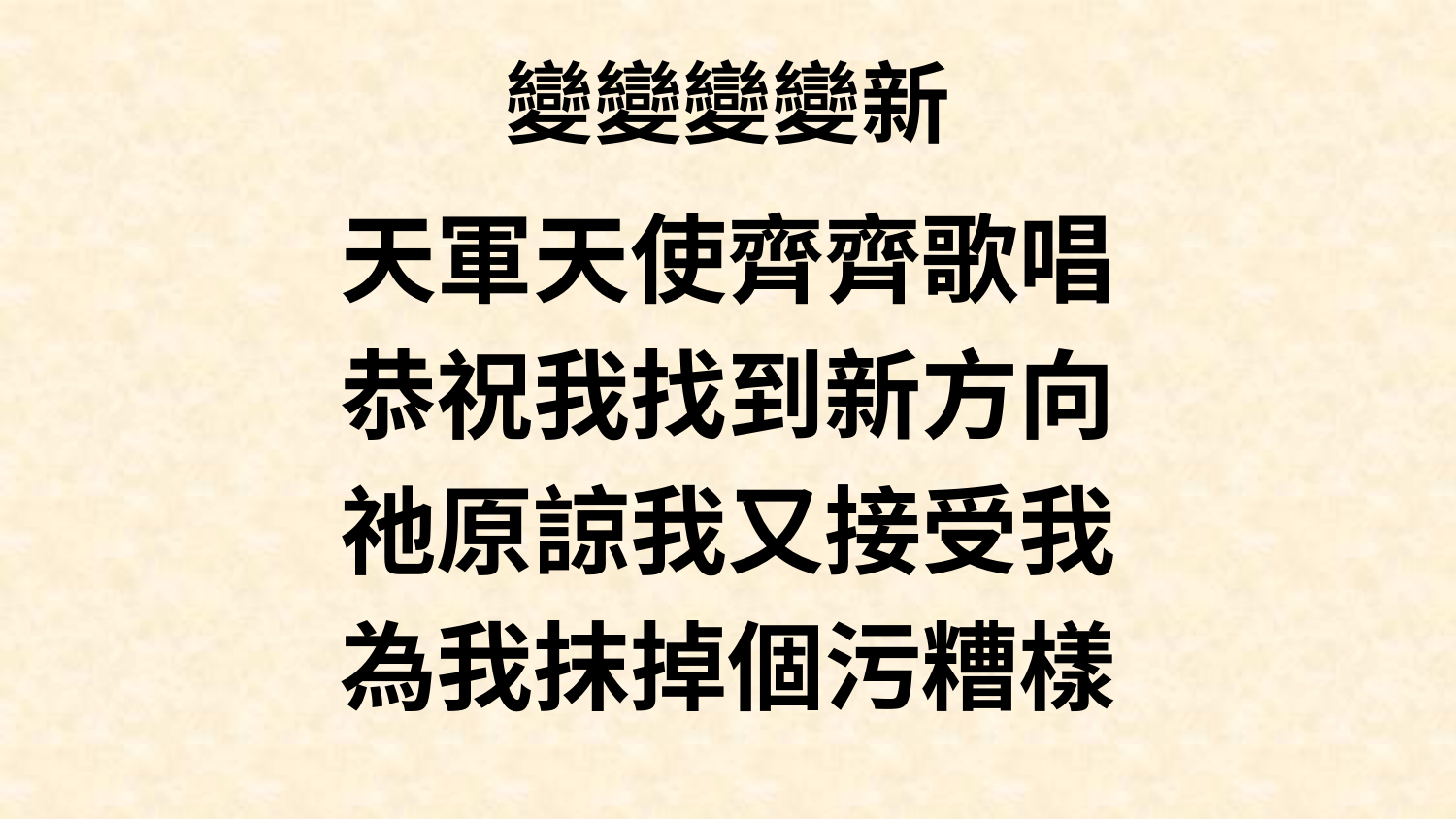

# 變變變變新
天軍天使齊齊歌唱
恭祝我找到新方向
祂原諒我又接受我
為我抹掉個污糟樣